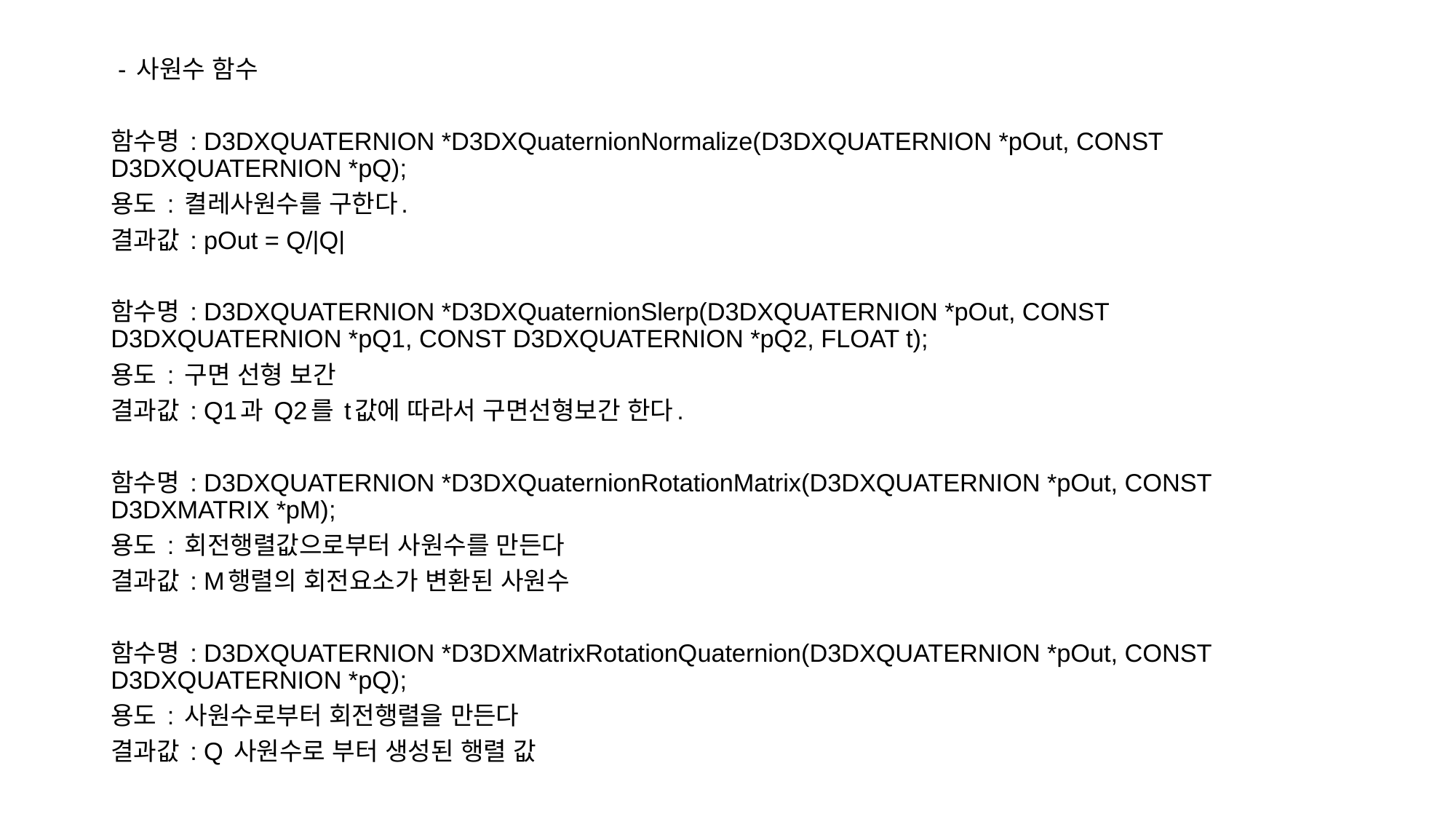

- 사원수 함수

함수명 : D3DXQUATERNION *D3DXQuaternionNormalize(D3DXQUATERNION *pOut, CONST D3DXQUATERNION *pQ);
용도 : 켤레사원수를 구한다.
결과값 : pOut = Q/|Q|

함수명 : D3DXQUATERNION *D3DXQuaternionSlerp(D3DXQUATERNION *pOut, CONST D3DXQUATERNION *pQ1, CONST D3DXQUATERNION *pQ2, FLOAT t);
용도 : 구면 선형 보간
결과값 : Q1과 Q2를 t값에 따라서 구면선형보간 한다.

함수명 : D3DXQUATERNION *D3DXQuaternionRotationMatrix(D3DXQUATERNION *pOut, CONST D3DXMATRIX *pM);
용도 : 회전행렬값으로부터 사원수를 만든다
결과값 : M행렬의 회전요소가 변환된 사원수

함수명 : D3DXQUATERNION *D3DXMatrixRotationQuaternion(D3DXQUATERNION *pOut, CONST D3DXQUATERNION *pQ);
용도 : 사원수로부터 회전행렬을 만든다
결과값 : Q 사원수로 부터 생성된 행렬 값